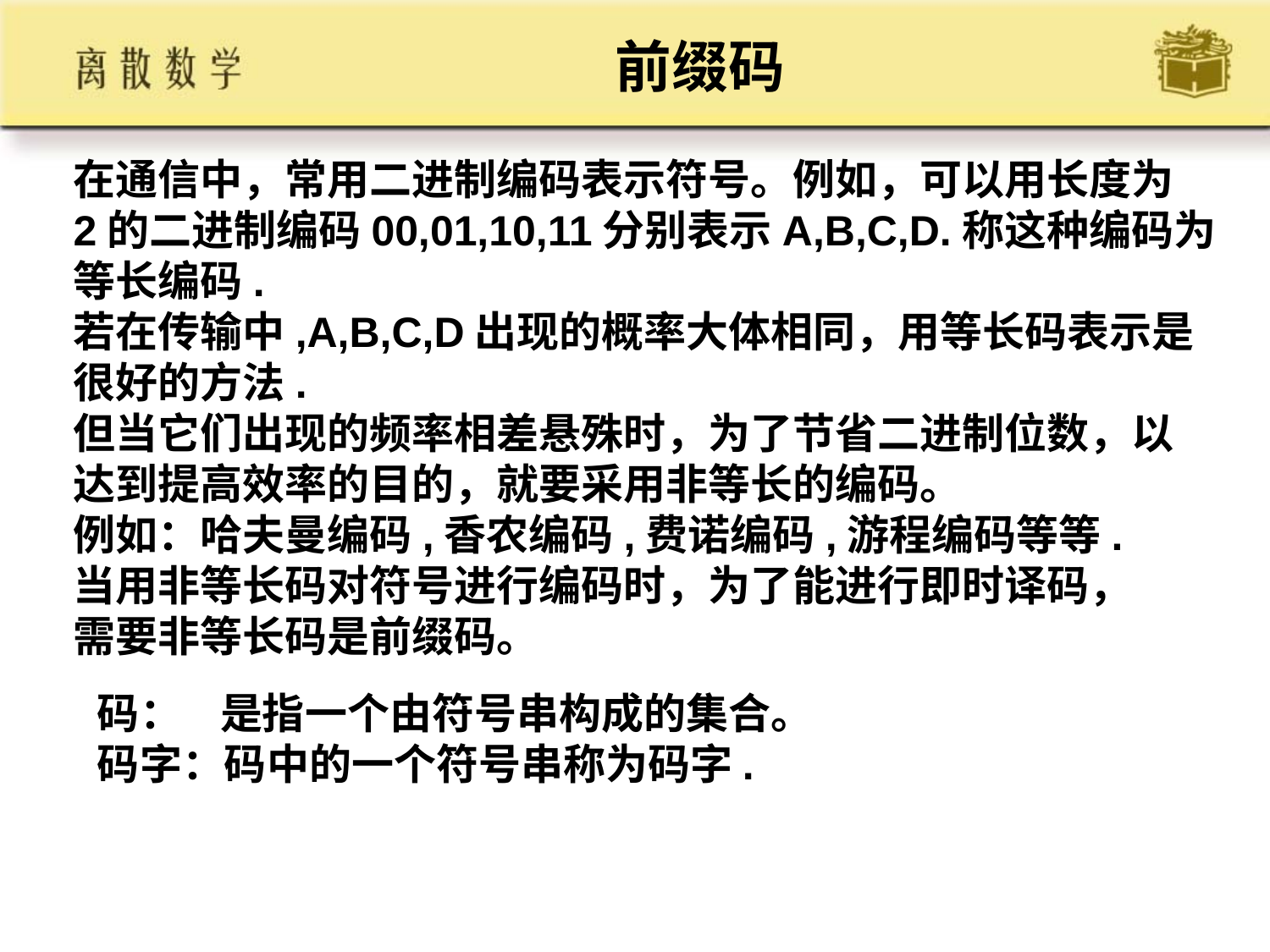

# 前缀码
在通信中，常用二进制编码表示符号。例如，可以用长度为
2的二进制编码00,01,10,11分别表示A,B,C,D.称这种编码为
等长编码.
若在传输中,A,B,C,D出现的概率大体相同，用等长码表示是
很好的方法.
但当它们出现的频率相差悬殊时，为了节省二进制位数，以
达到提高效率的目的，就要采用非等长的编码。
例如：哈夫曼编码,香农编码,费诺编码,游程编码等等.
当用非等长码对符号进行编码时，为了能进行即时译码，
需要非等长码是前缀码。
码：    是指一个由符号串构成的集合。
码字：码中的一个符号串称为码字.